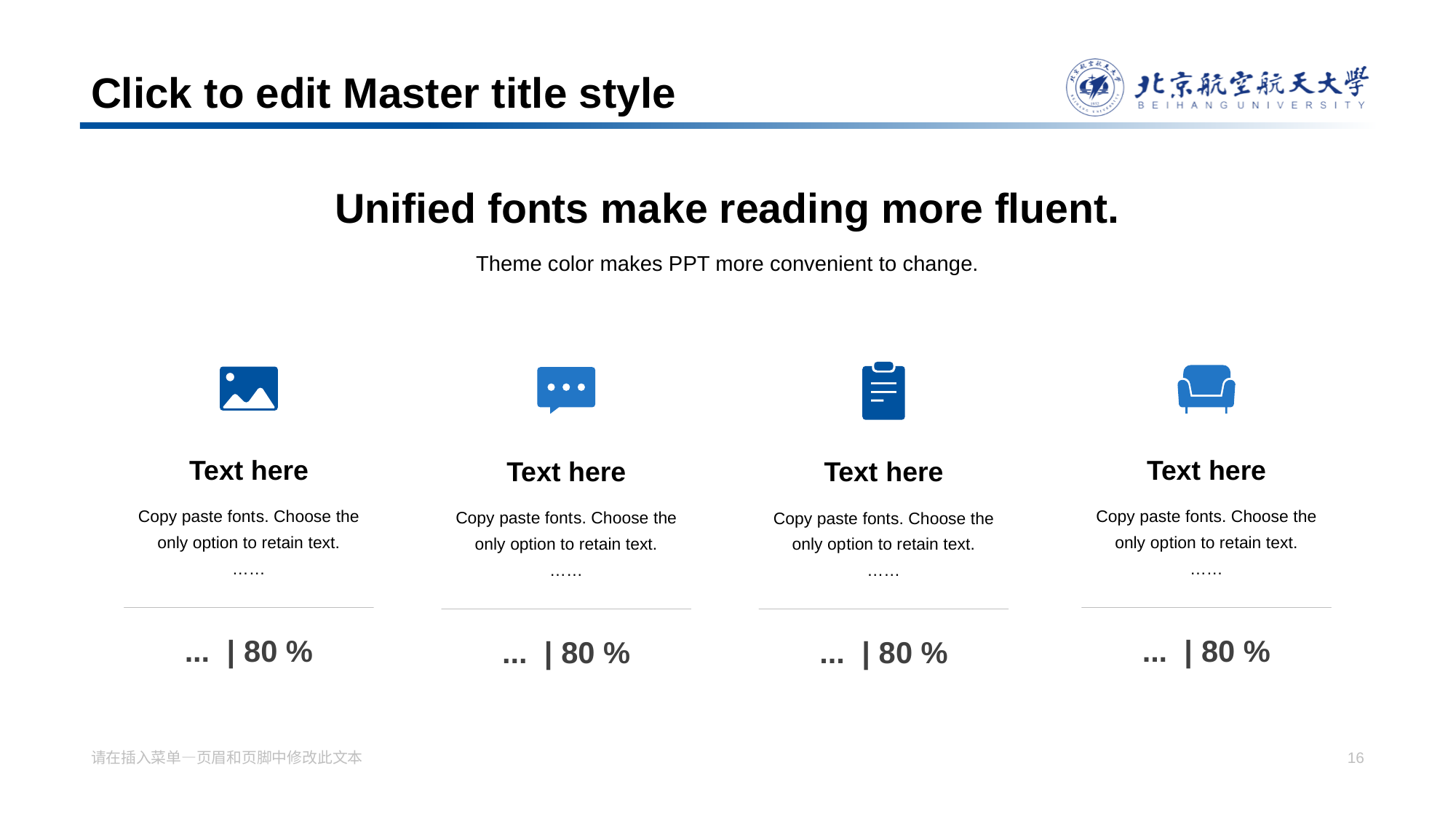

# Click to edit Master title style
Unified fonts ma ke reading more fluent.
Theme color makes PPT more convenient to change.

Text  here
Te xt here
Te xt here
Text  here
Copy paste fonts. Choose the only op tion to retain text.
……
Copy paste font s. Choose the only option to retain text.
……
Copy paste font s. Choose the only option to retain text.
……
Copy paste fonts. Choose the only op tion to retain text.
……
...  |  80 %
...   | 80 %
...   | 80 %
...   | 80 %
请在插入菜单—页眉和页脚中修改此文本
16